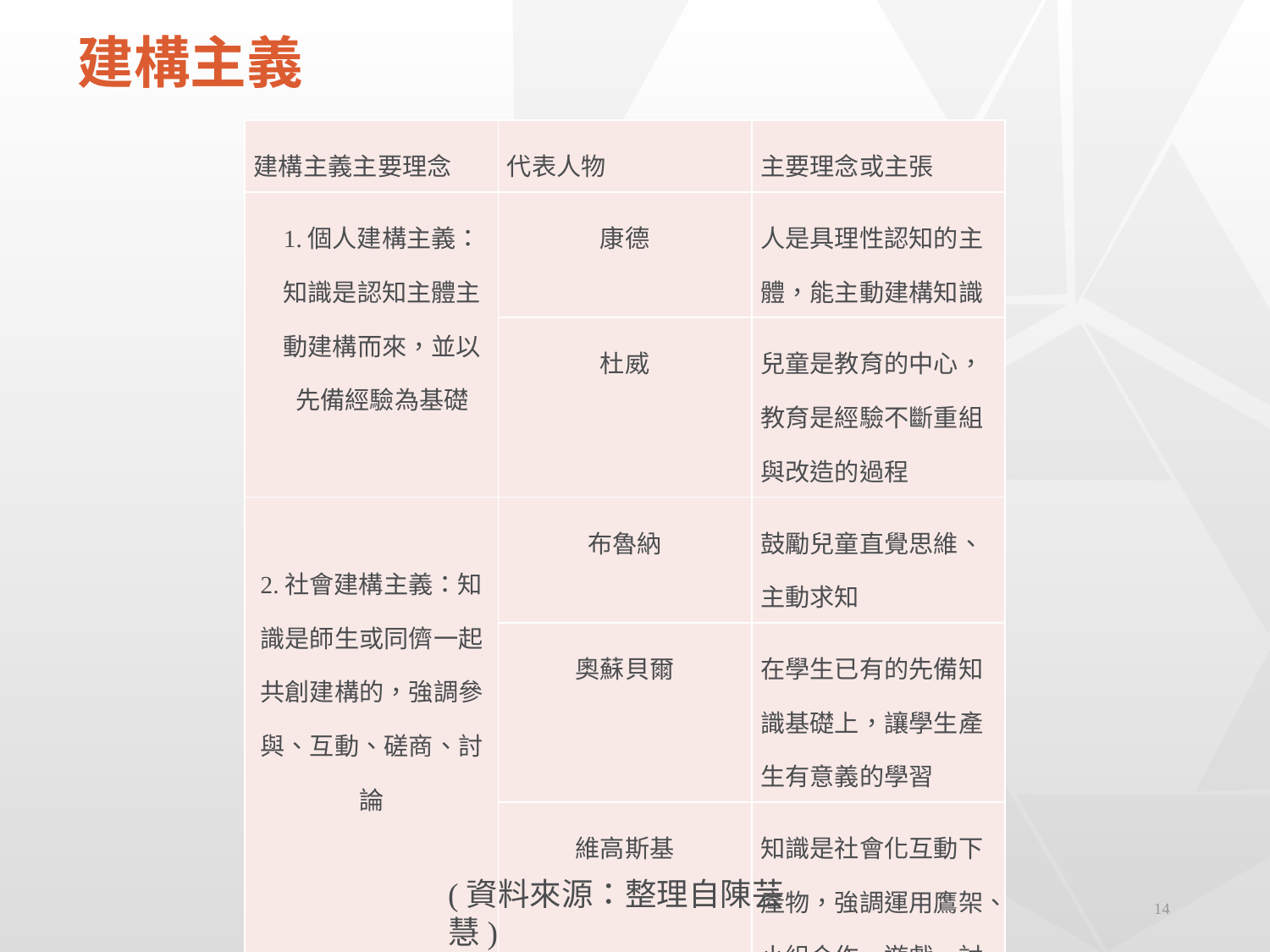

# 建構主義
| 建構主義主要理念 | 代表人物 | 主要理念或主張 |
| --- | --- | --- |
| 1.個人建構主義： 知識是認知主體主動建構而來，並以先備經驗為基礎 | 康德 | 人是具理性認知的主體，能主動建構知識 |
|  | 杜威 | 兒童是教育的中心，教育是經驗不斷重組與改造的過程 |
| 2.社會建構主義：知識是師生或同儕一起共創建構的，強調參與、互動、磋商、討論 | 布魯納 | 鼓勵兒童直覺思維、主動求知 |
|  | 奧蘇貝爾 | 在學生已有的先備知識基礎上，讓學生產生有意義的學習 |
|  | 維高斯基 | 知識是社會化互動下產物，強調運用鷹架、小組合作、遊戲、討論等教學方式 |
(資料來源：整理自陳芸慧)
14